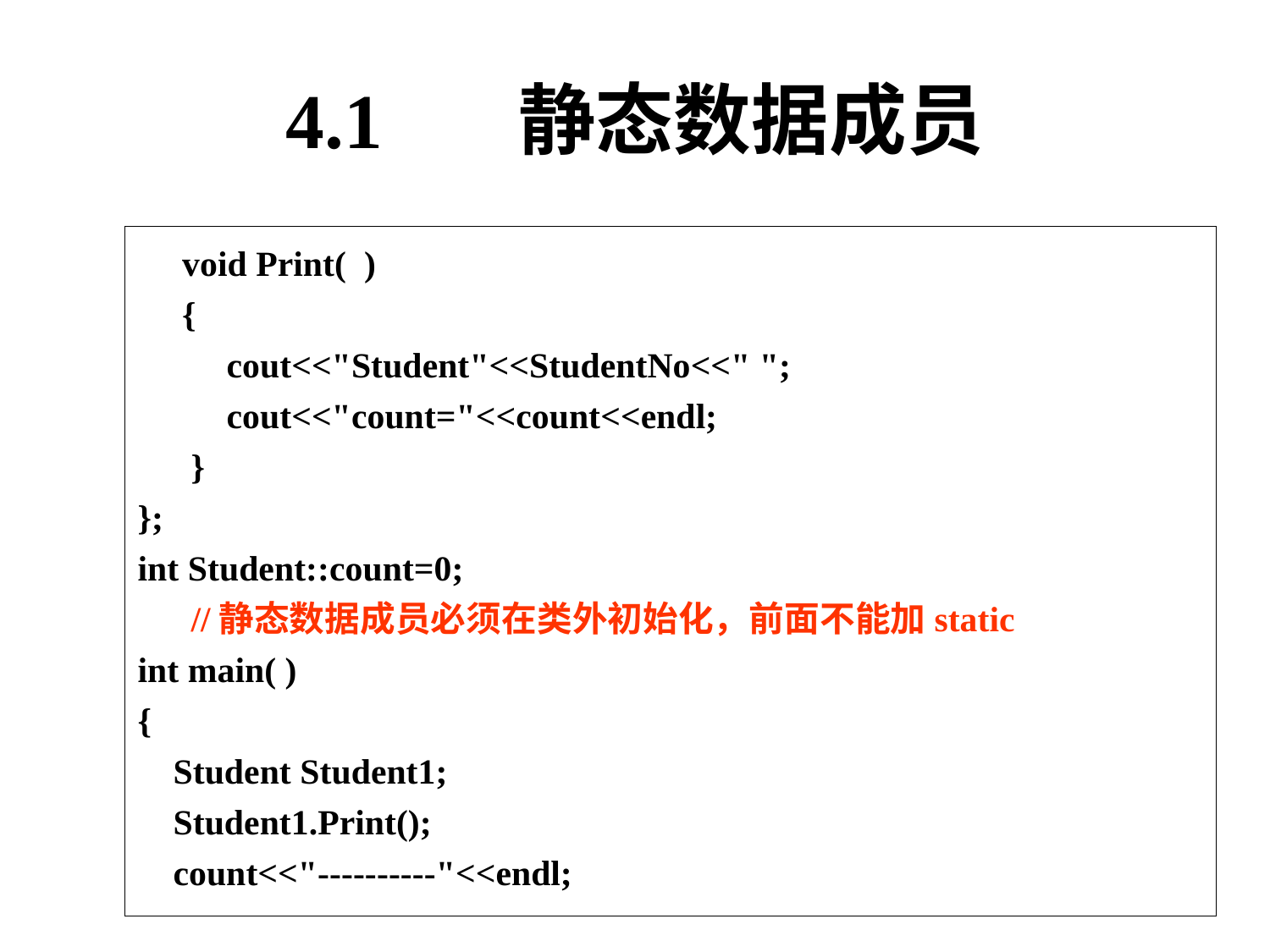

# 4.1      静态数据成员
     void Print(  )
     {
          cout<<"Student"<<StudentNo<<" ";
          cout<<"count="<<count<<endl;
      }
};
int Student::count=0;
      //静态数据成员必须在类外初始化，前面不能加static
int main( )
{
    Student Student1;
    Student1.Print();
    count<<"----------"<<endl;